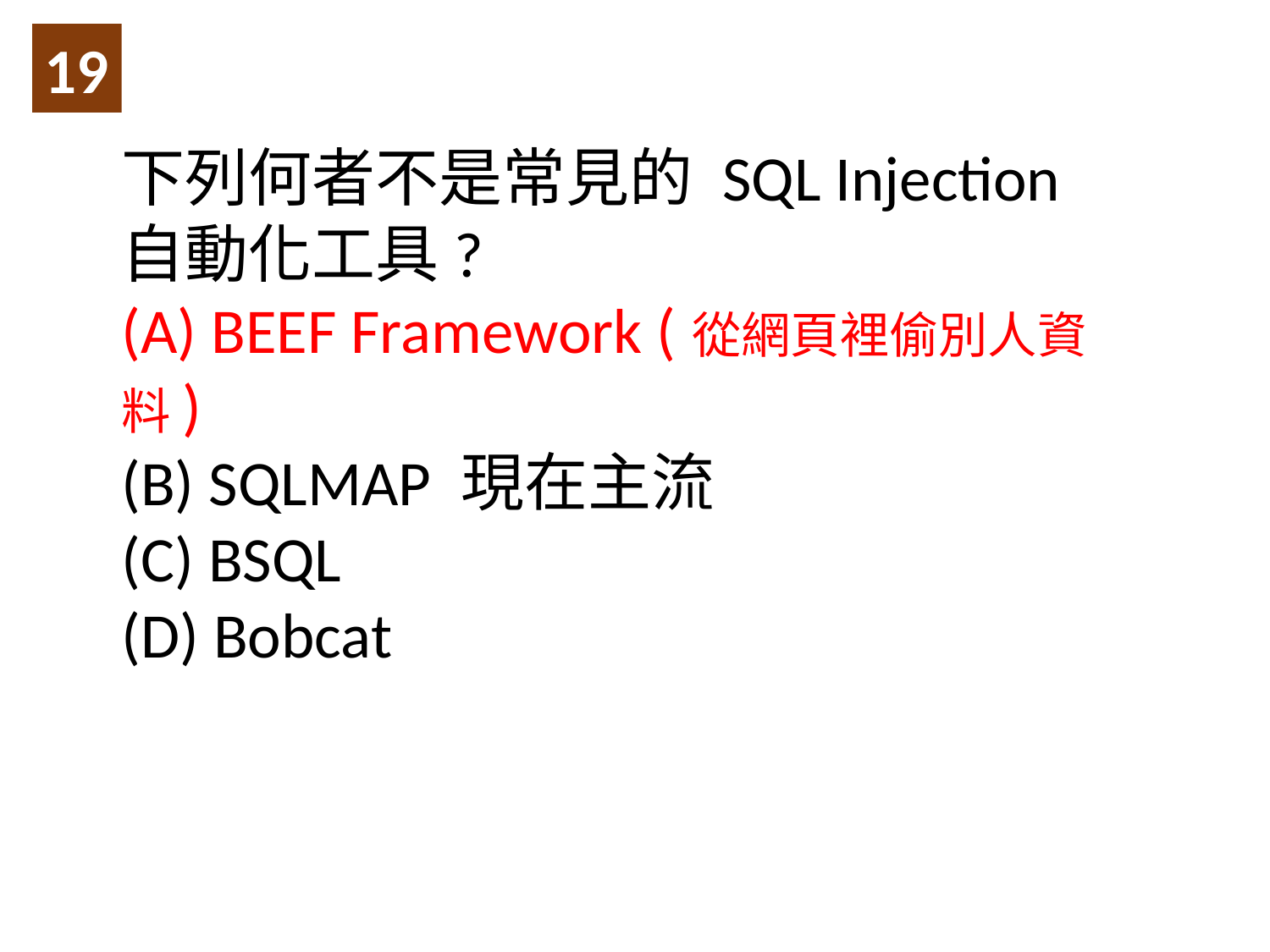

19
下列何者不是常見的 SQL Injection 自動化工具?
(A) BEEF Framework (從網頁裡偷別人資料)
(B) SQLMAP 現在主流
(C) BSQL
(D) Bobcat